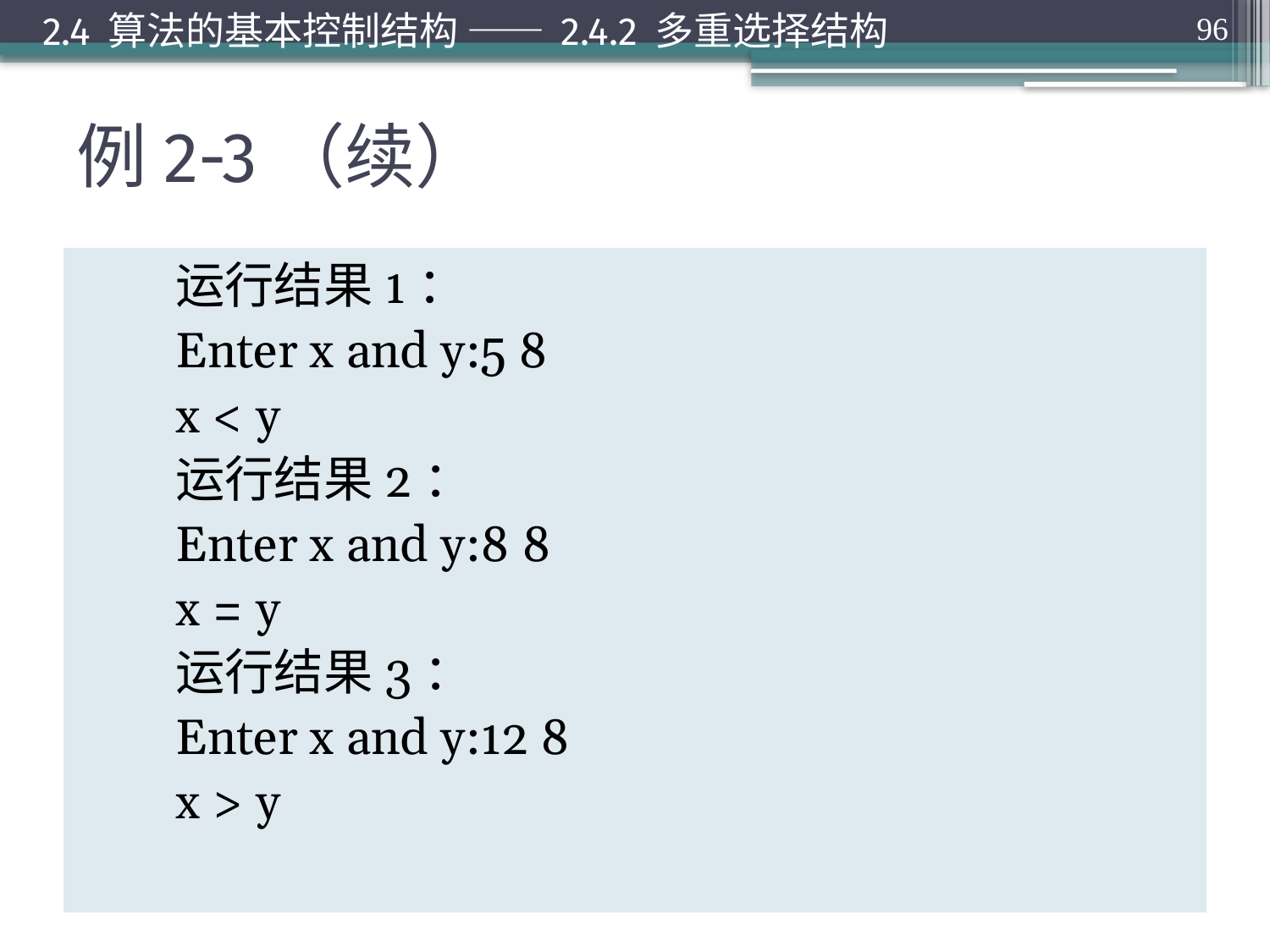

2.4 算法的基本控制结构 —— 2.4.2 多重选择结构
96
# 例2-3（续）
运行结果1：
Enter x and y:5 8
x < y
运行结果2：
Enter x and y:8 8
x = y
运行结果3：
Enter x and y:12 8
x > y